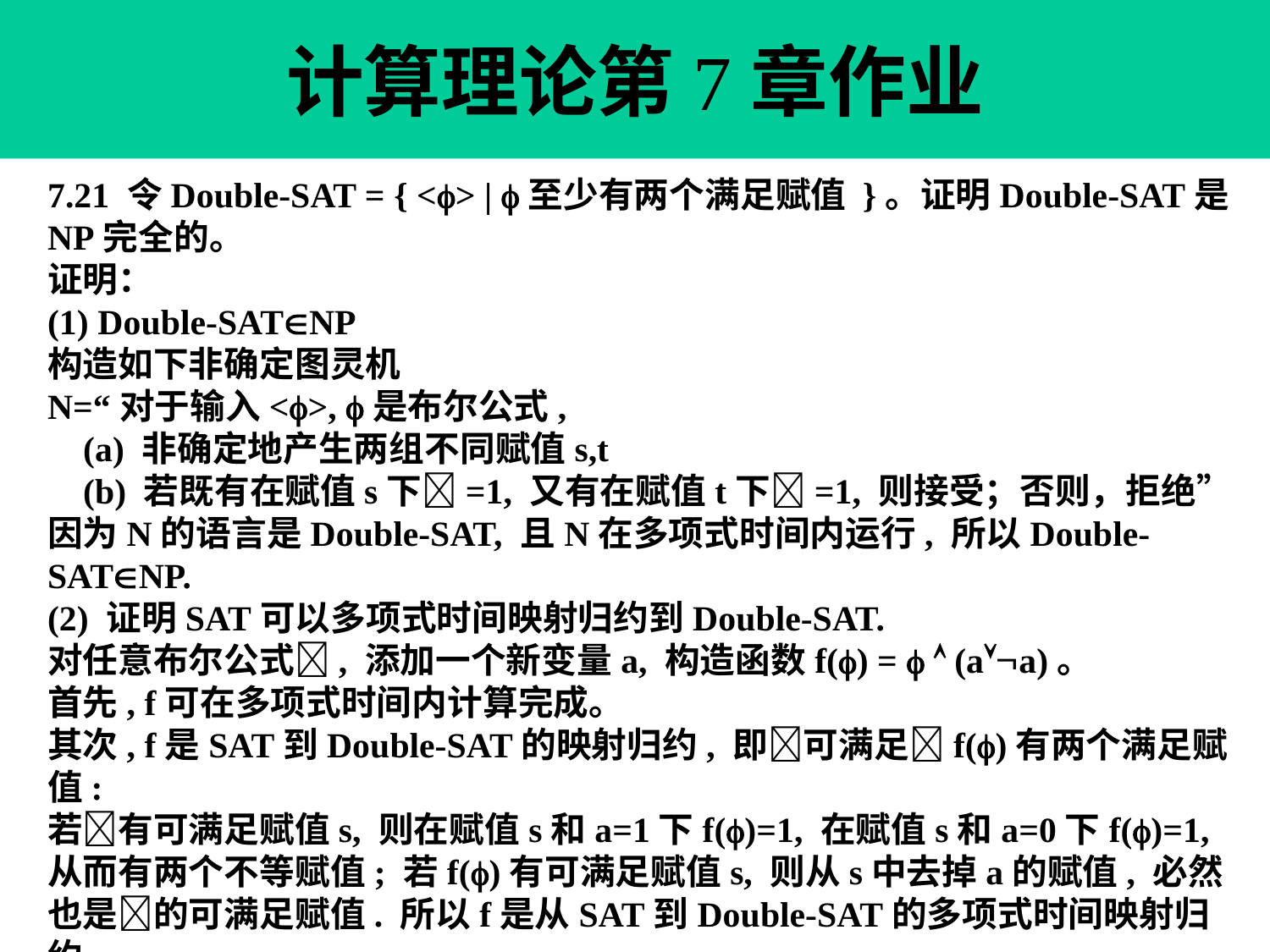

计算理论第7章作业

7.21 令Double-SAT = { <φ> | φ至少有两个满足赋值 }。证明Double-SAT是NP完全的。
证明：
(1) Double-SAT∈NP
构造如下非确定图灵机
N=“对于输入<φ>, φ是布尔公式,
    (a) 非确定地产生两组不同赋值s,t
    (b) 若既有在赋值s下φ=1, 又有在赋值t下φ=1, 则接受；否则，拒绝”
因为N的语言是Double-SAT, 且N在多项式时间内运行, 所以Double-SAT∈NP.
(2) 证明SAT可以多项式时间映射归约到Double-SAT.
对任意布尔公式φ, 添加一个新变量a, 构造函数f(φ) = φ ∧ (a∨¬a)。
首先, f可在多项式时间内计算完成。
其次, f是SAT到Double-SAT的映射归约, 即φ可满足⇔f(φ)有两个满足赋值:
若φ有可满足赋值s, 则在赋值s和a=1下f(φ)=1, 在赋值s和a=0下f(φ)=1, 从而有两个不等赋值; 若f(φ)有可满足赋值s, 则从s中去掉a的赋值, 必然也是φ的可满足赋值. 所以f是从SAT到Double-SAT的多项式时间映射归约。
由(1)和(2) 及SAT是NP完全问题知，Double-SAT是NP完全问题。